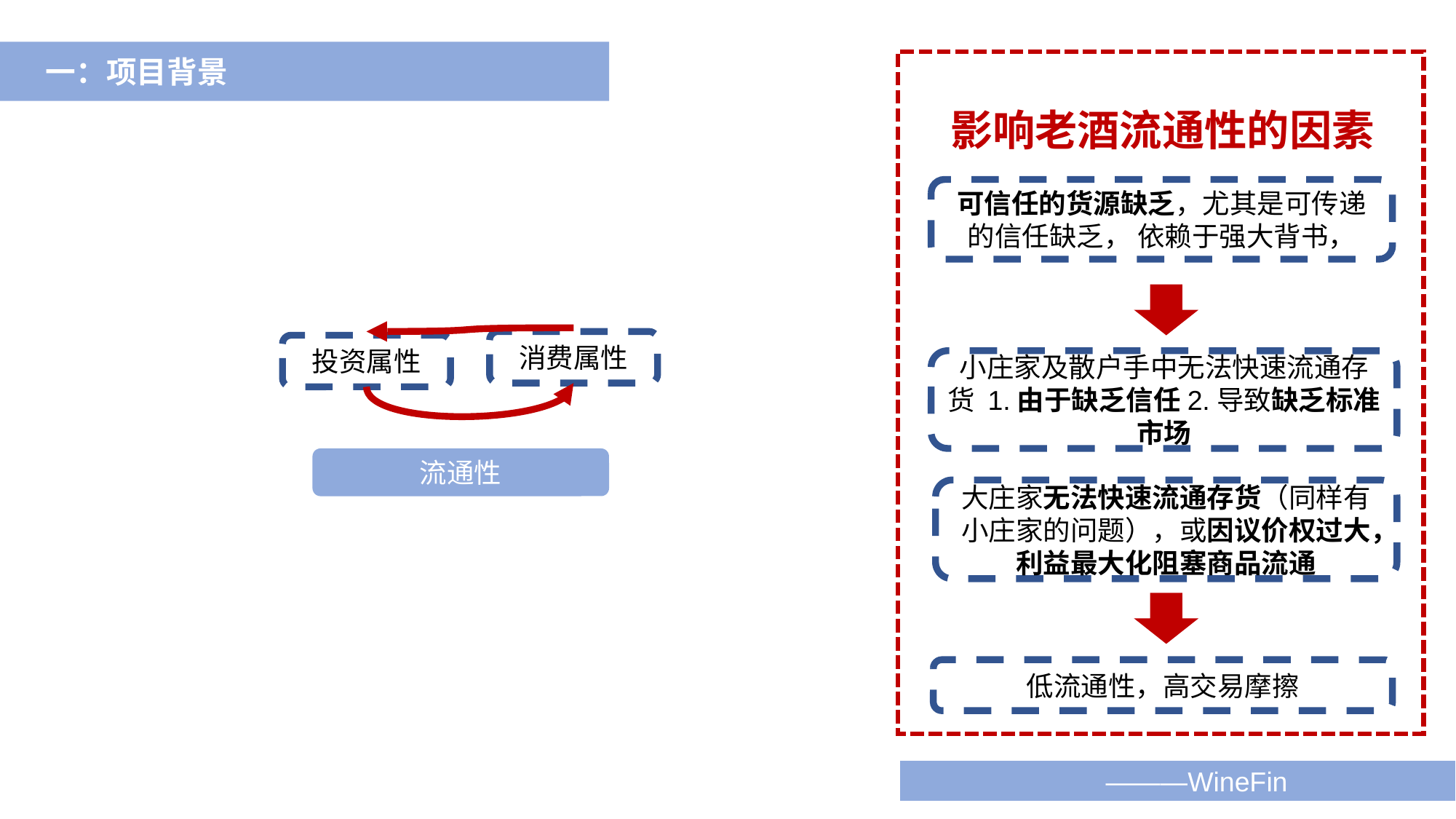

一：项目背景

影响老酒流通性的因素
可信任的货源缺乏，尤其是可传递的信任缺乏， 依赖于强大背书，

消费属性
投资属性
小庄家及散户手中无法快速流通存货 1.由于缺乏信任2.导致缺乏标准市场
流通性
大庄家无法快速流通存货（同样有小庄家的问题），或因议价权过大，利益最大化阻塞商品流通

低流通性，高交易摩擦
     ———WineFin